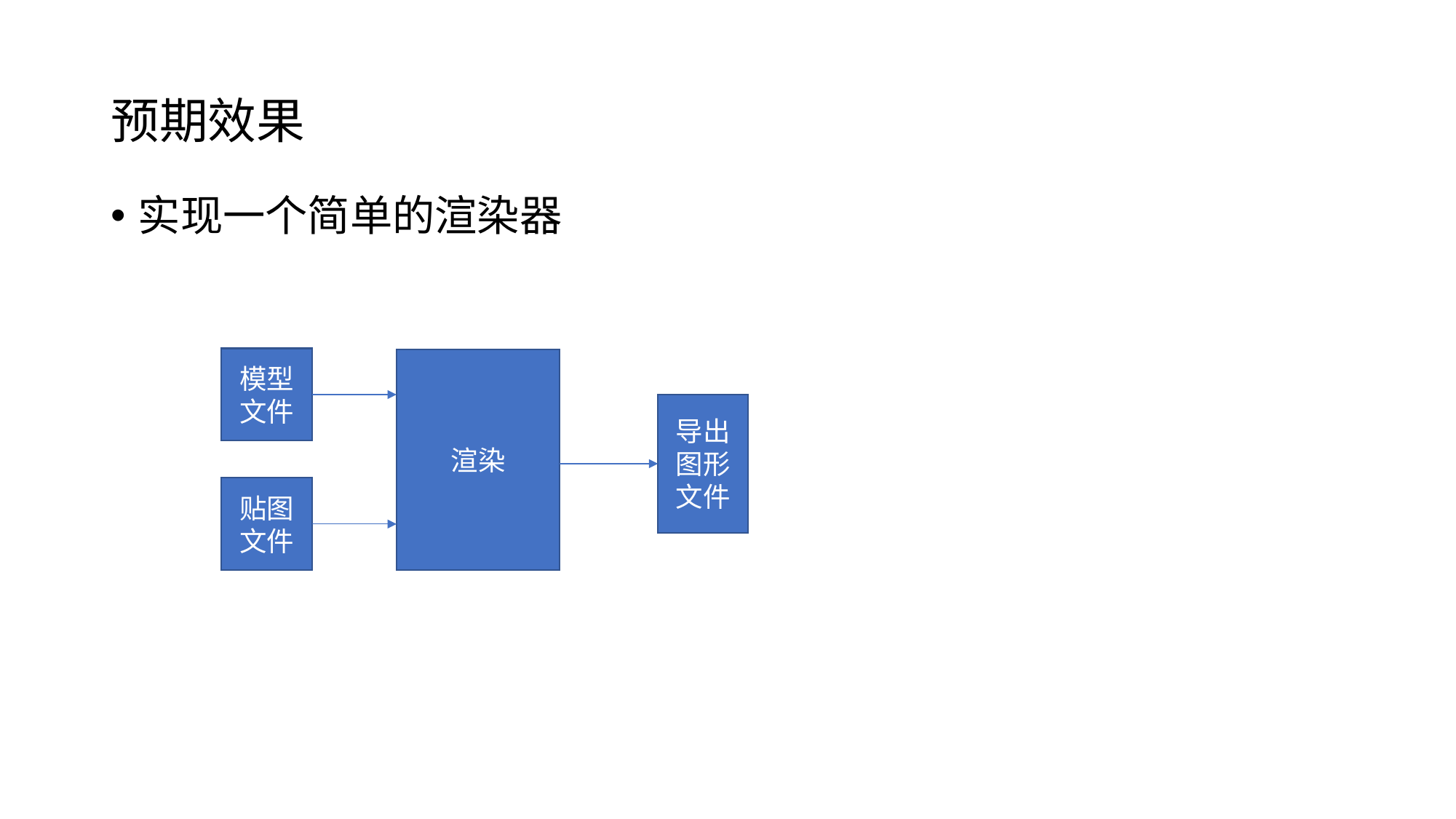

# 预期效果
实现一个简单的渲染器
模型文件
渲染
导出图形文件
贴图文件